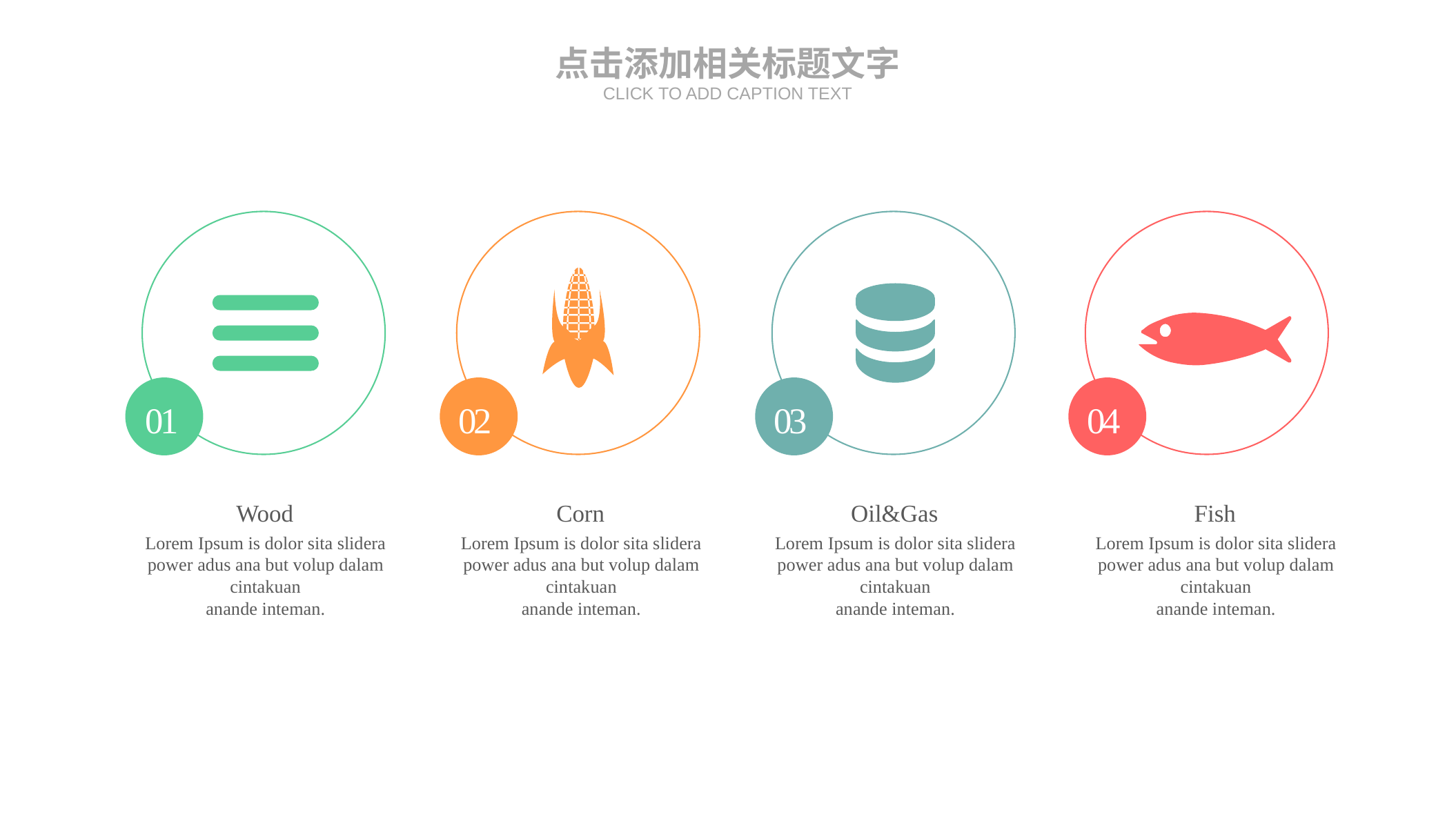

点击添加相关标题文字
CLICK TO ADD CAPTION TEXT

01

02

03

04
Wood
Lorem Ipsum is dolor sita slidera power adus ana but volup dalam cintakuan
anande inteman.
Corn
Lorem Ipsum is dolor sita slidera power adus ana but volup dalam cintakuan
anande inteman.
Oil&Gas
Lorem Ipsum is dolor sita slidera power adus ana but volup dalam cintakuan
anande inteman.
Fish
Lorem Ipsum is dolor sita slidera power adus ana but volup dalam cintakuan
anande inteman.